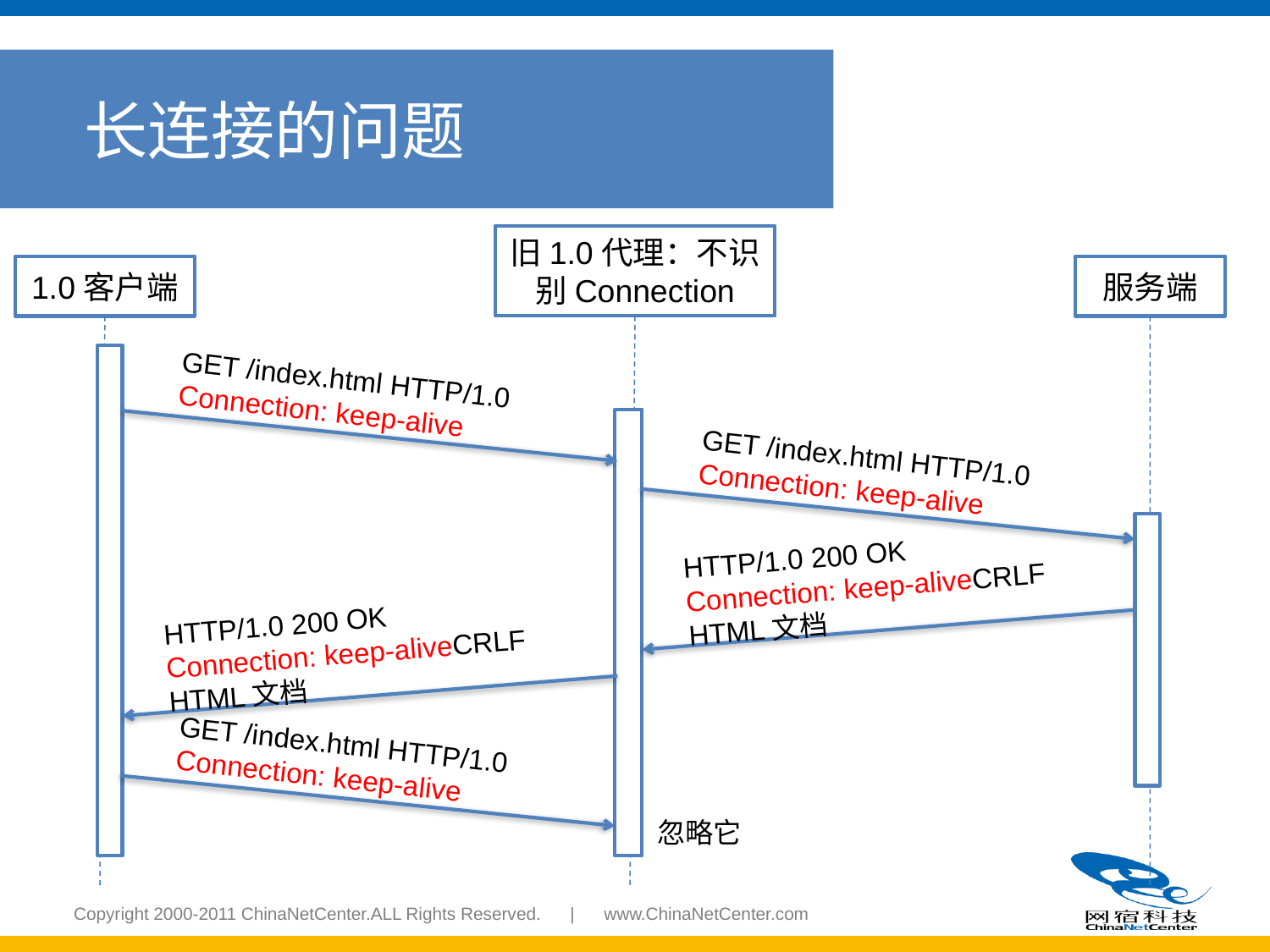

长连接的问题
旧1.0代理：不识别Connection
1.0客户端
服务端

GET /index.html HTTP/1.0
Connection: keep-alive

GET /index.html HTTP/1.0
Connection: keep-alive

HTTP/1.0 200 OK
Connection: keep-aliveCRLF
HTML文档
HTTP/1.0 200 OK
Connection: keep-aliveCRLF
HTML文档
GET /index.html HTTP/1.0
Connection: keep-alive
忽略它